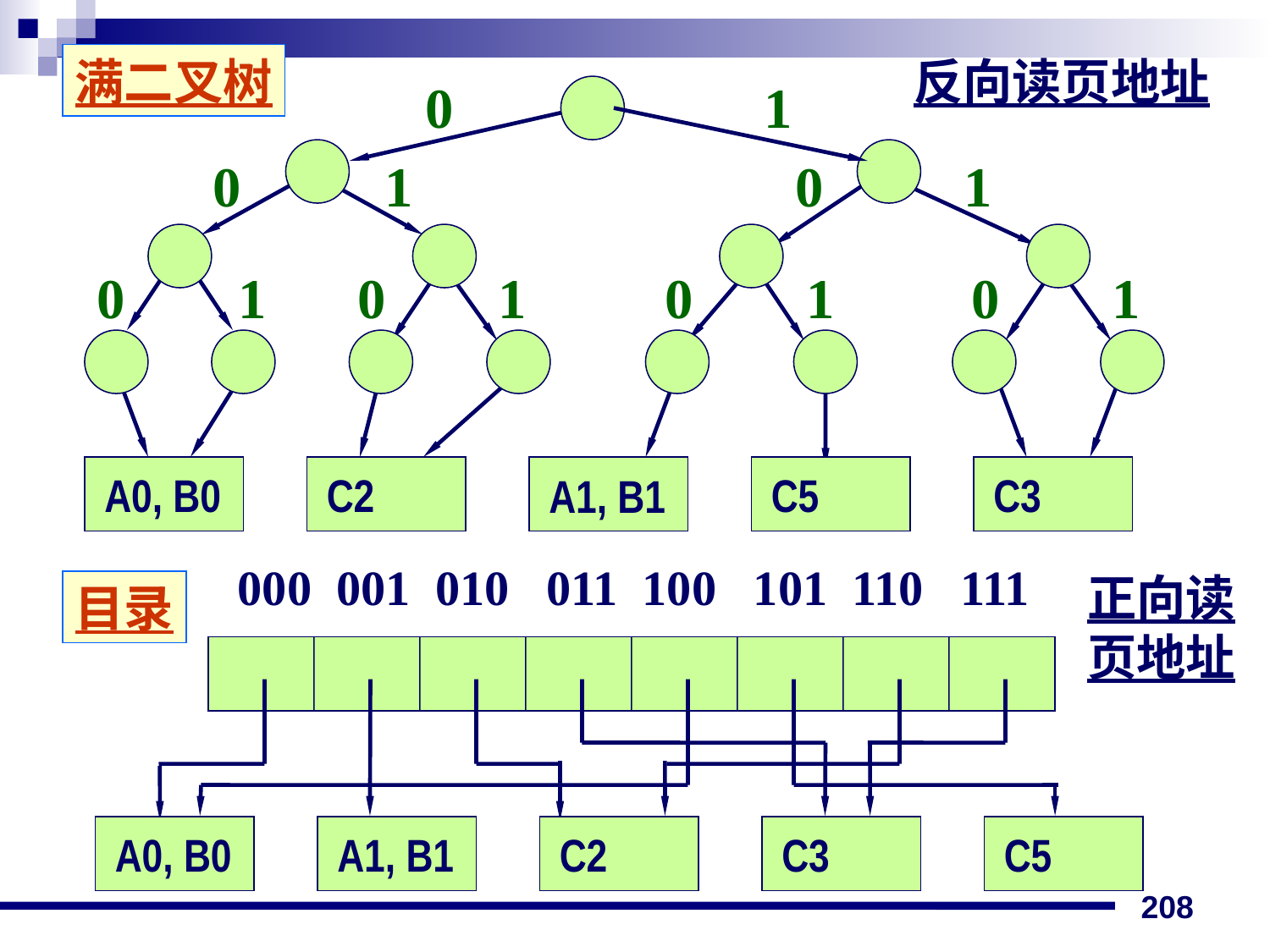

满二叉树
反向读页地址
0
1

0
1
0
1

0
1
0
1
0
1
0
1

A0, B0
C2
C5
C3
A1, B1

A0, B0
A1, B1
C2
C3
C5
000  001  010   011  100   101  110   111
正向读
页地址
目录

208